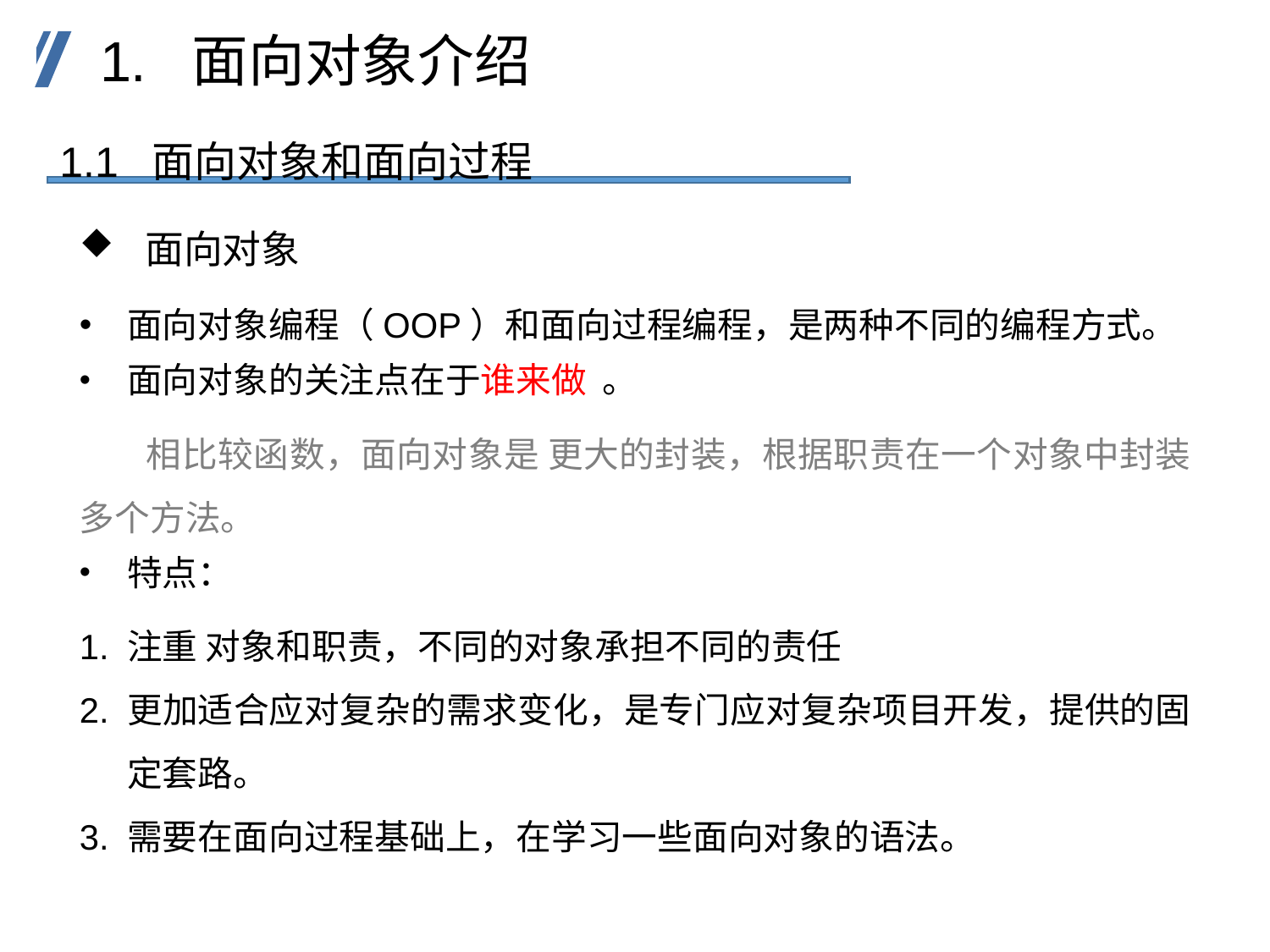

1.  面向对象介绍
1.1  面向对象和面向过程

 面向对象
面向对象编程（OOP）和面向过程编程，是两种不同的编程方式。
面向对象的关注点在于谁来做  。
       相比较函数，面向对象是 更大的封装，根据职责在一个对象中封装多个方法。
特点：
注重 对象和职责，不同的对象承担不同的责任
更加适合应对复杂的需求变化，是专门应对复杂项目开发，提供的固定套路。
需要在面向过程基础上，在学习一些面向对象的语法。